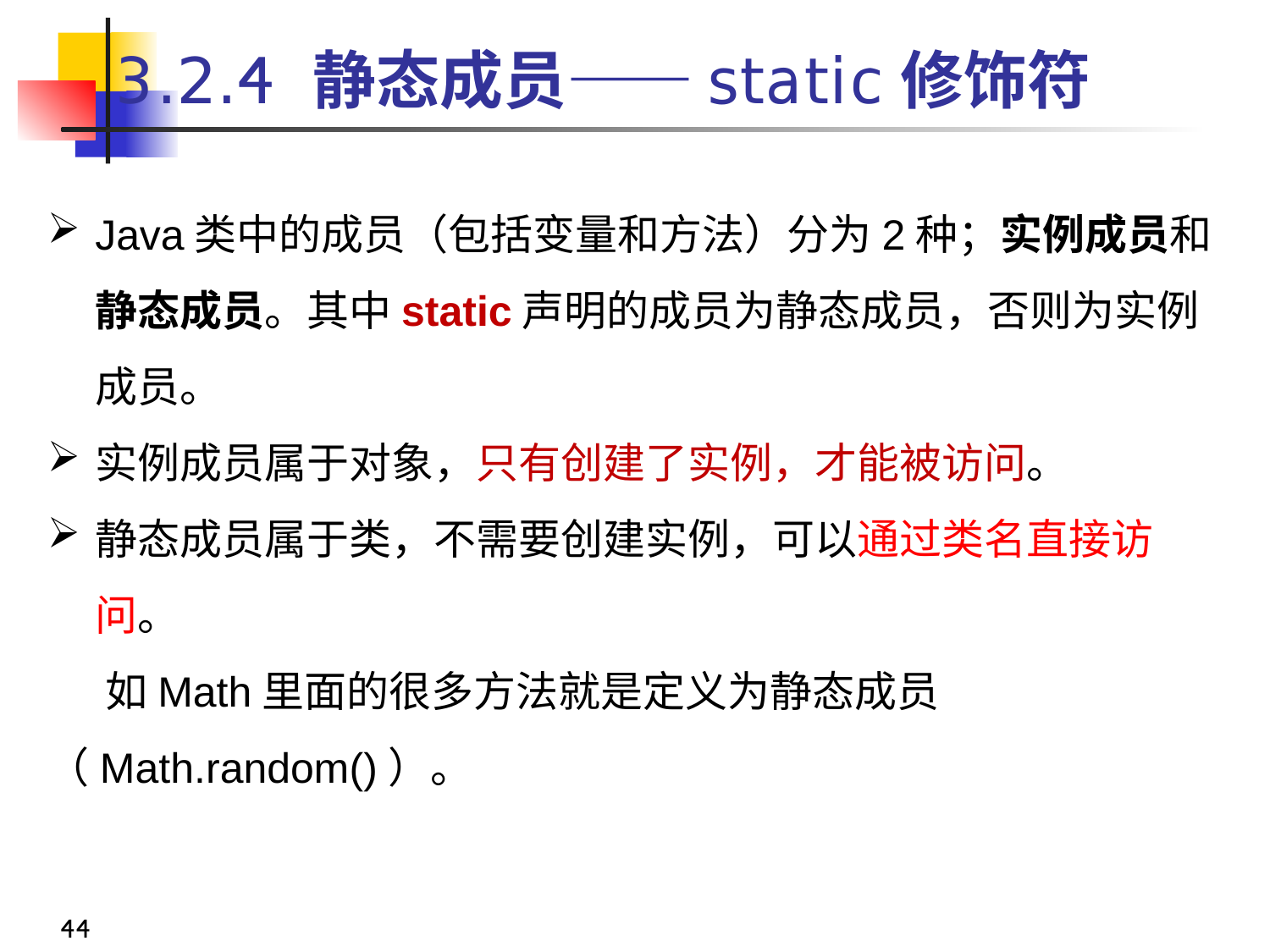

# 3.2.4 静态成员——static修饰符
Java类中的成员（包括变量和方法）分为2种；实例成员和静态成员。其中static声明的成员为静态成员，否则为实例成员。
实例成员属于对象，只有创建了实例，才能被访问。
静态成员属于类，不需要创建实例，可以通过类名直接访问。
     如Math里面的很多方法就是定义为静态成员（Math.random()）。

44